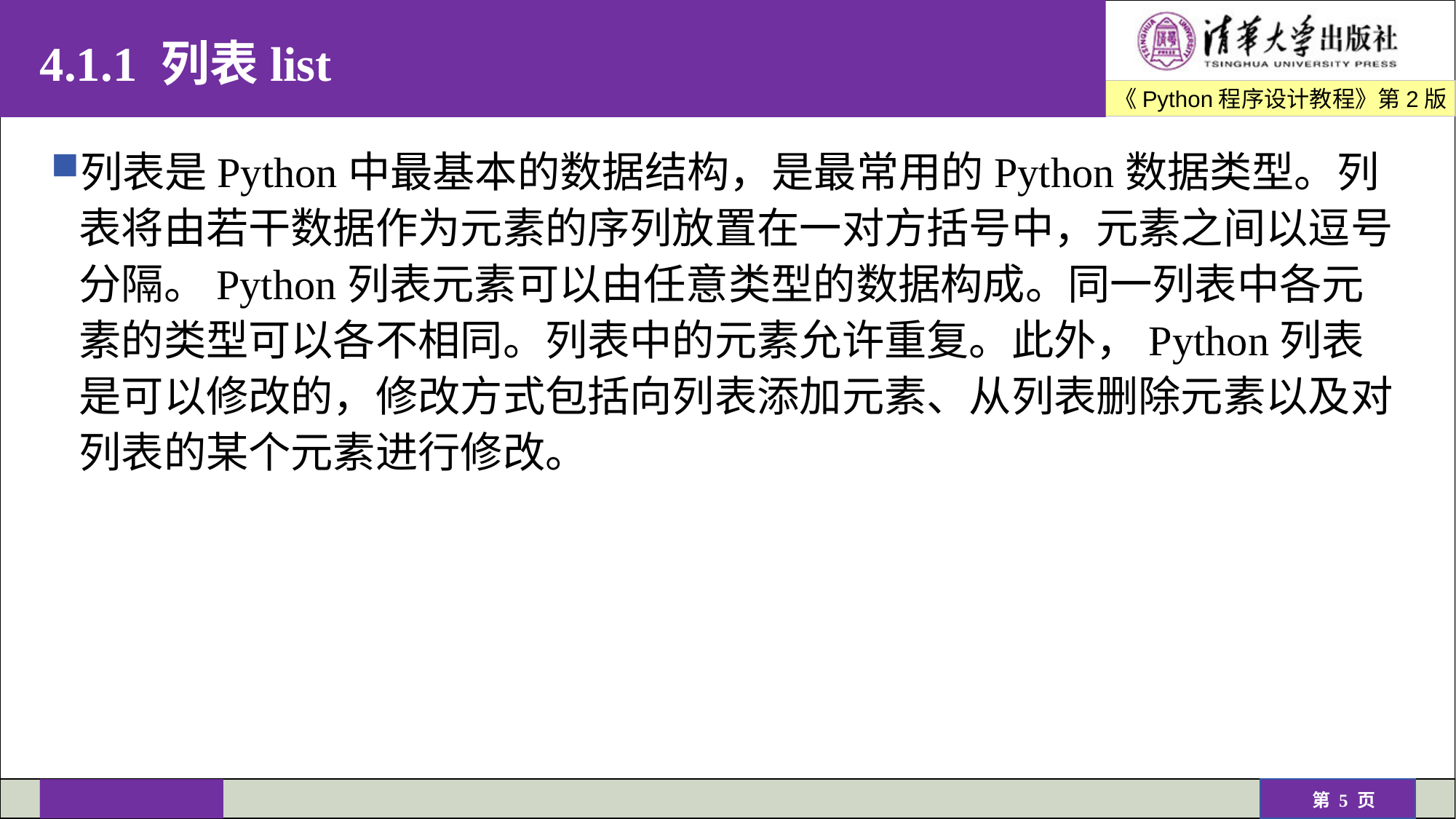

# 4.1.1 列表list
列表是Python中最基本的数据结构，是最常用的Python数据类型。列表将由若干数据作为元素的序列放置在一对方括号中，元素之间以逗号分隔。Python列表元素可以由任意类型的数据构成。同一列表中各元素的类型可以各不相同。列表中的元素允许重复。此外，Python列表是可以修改的，修改方式包括向列表添加元素、从列表删除元素以及对列表的某个元素进行修改。